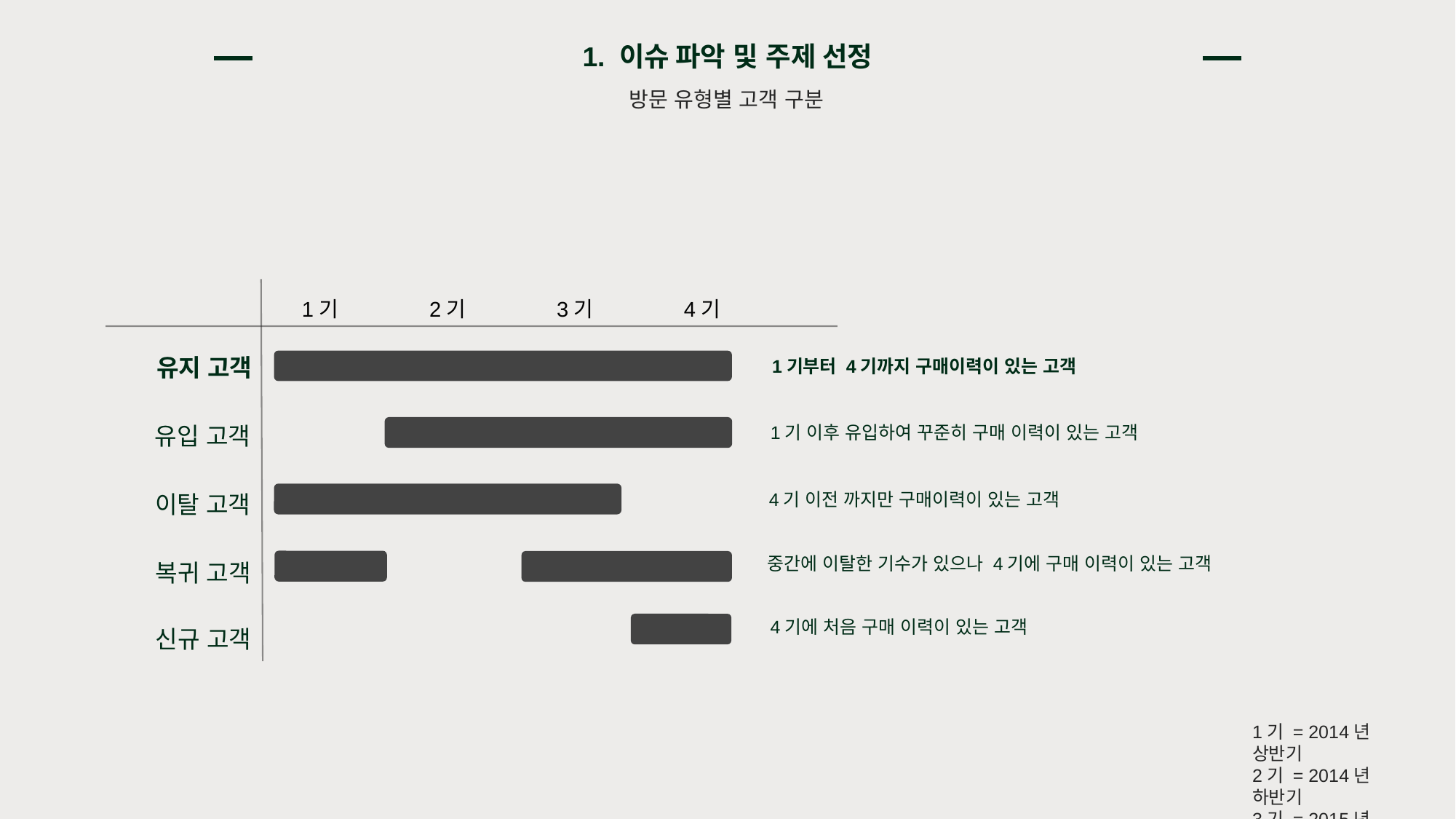

1. 이슈 파악 및 주제 선정
방문 유형별 고객 구분
4기
3기
2기
1기
유지 고객
1기부터 4기까지 구매이력이 있는 고객

유입 고객
1기 이후 유입하여 꾸준히 구매 이력이 있는 고객

4기 이전 까지만 구매이력이 있는 고객
이탈 고객

중간에 이탈한 기수가 있으나 4기에 구매 이력이 있는 고객

복귀 고객
4기에 처음 구매 이력이 있는 고객

신규 고객
1기 = 2014년 상반기
2기 = 2014년 하반기
3기 = 2015년 상반기
4기 = 2015년 하반기